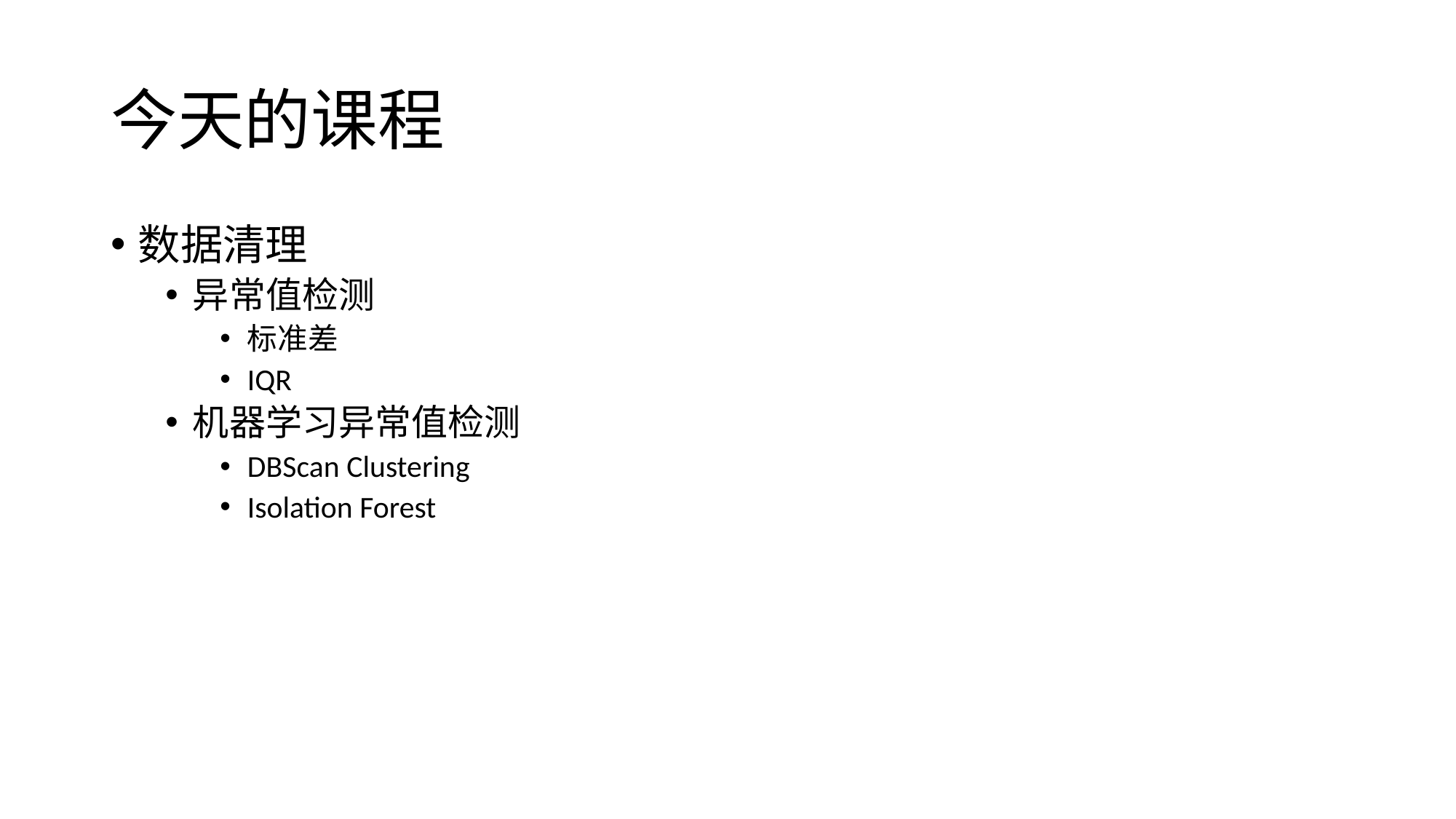

# 今天的课程
数据清理
异常值检测
标准差
IQR
机器学习异常值检测
DBScan Clustering
Isolation Forest